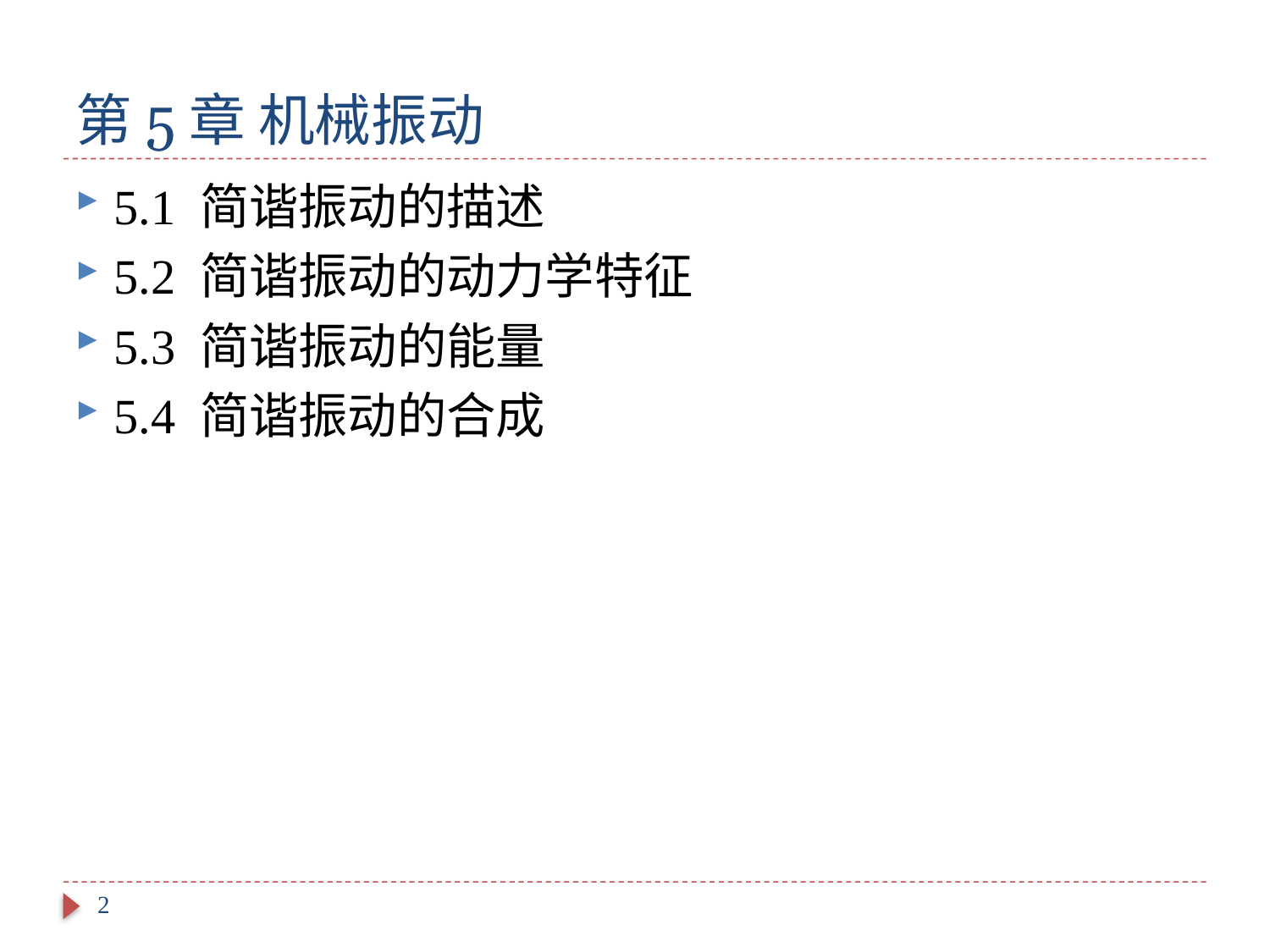

# 第5章 机械振动
5.1 简谐振动的描述
5.2 简谐振动的动力学特征
5.3 简谐振动的能量
5.4 简谐振动的合成

2